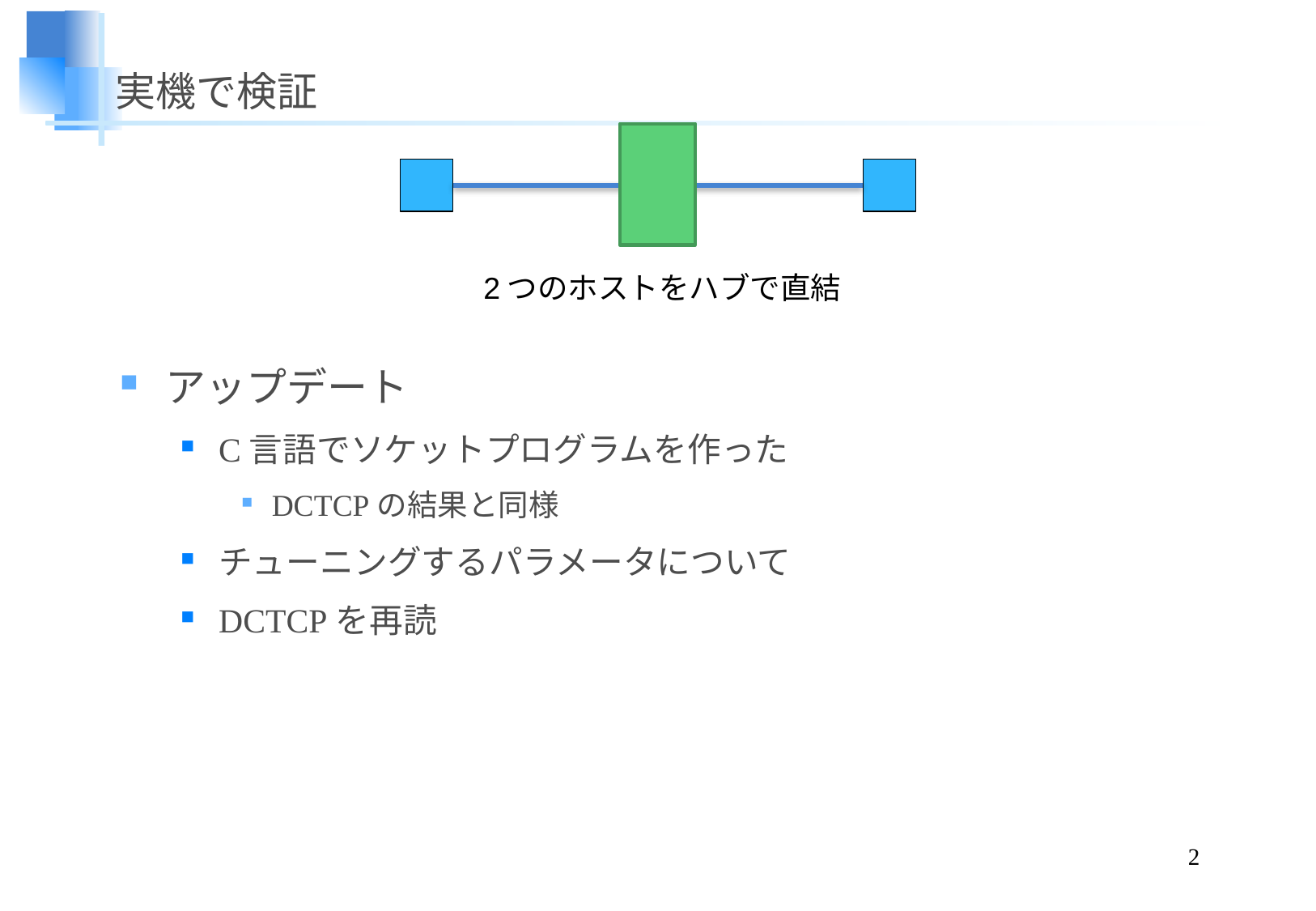

# 実機で検証

2つのホストをハブで直結
アップデート
C言語でソケットプログラムを作った
DCTCPの結果と同様
チューニングするパラメータについて
DCTCPを再読
2